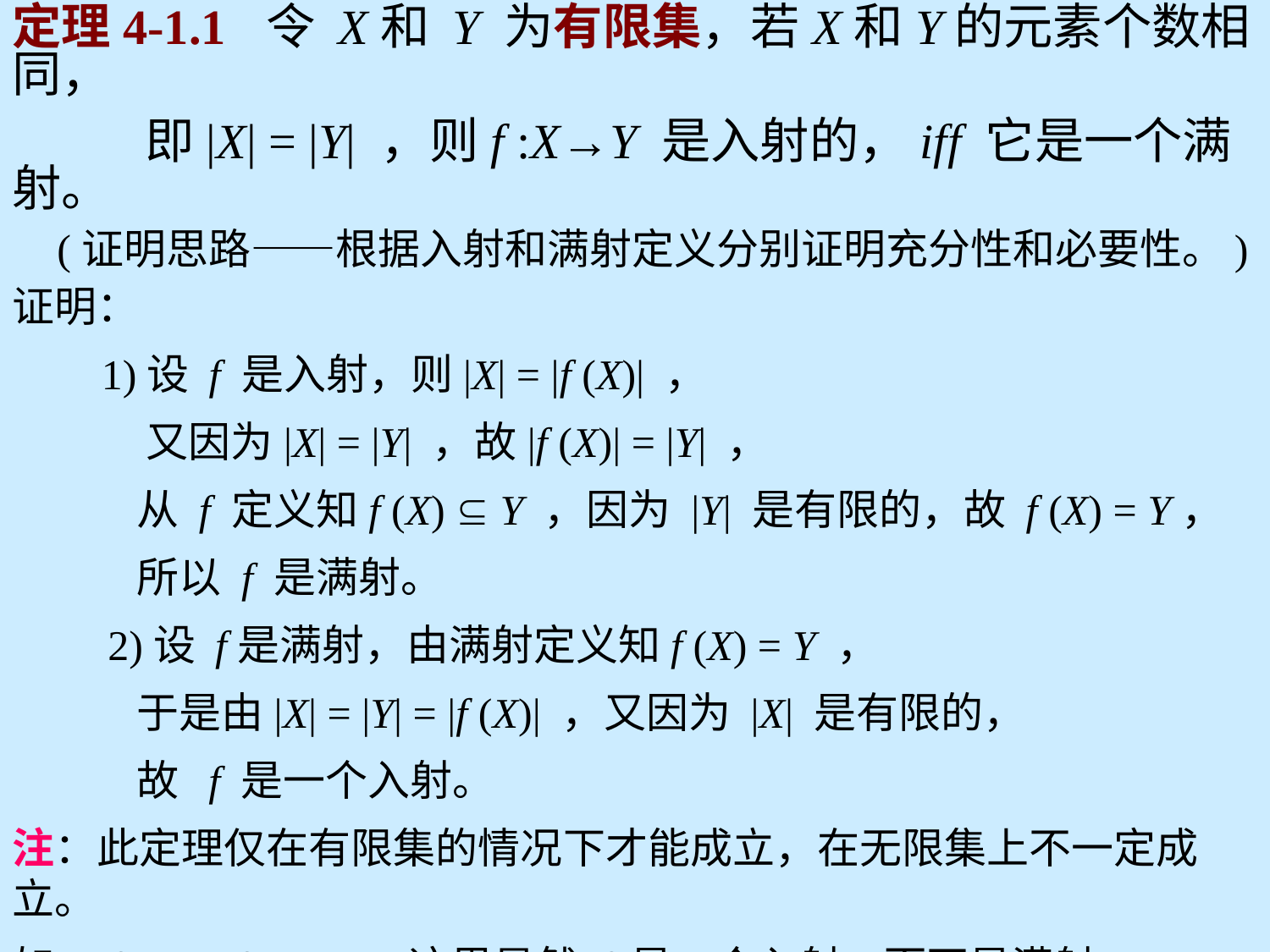

定理4-1.1	令 X和 Y 为有限集，若X和Y的元素个数相同，
           即|X| = |Y| ，则f :X→Y 是入射的，iff 它是一个满射。
     (证明思路——根据入射和满射定义分别证明充分性和必要性。)
证明：
          1)设 f 是入射，则|X| = |f (X)| ，
             又因为|X| = |Y| ，故|f (X)| = |Y| ，
            从 f 定义知f (X) ⊆ Y ，因为 |Y| 是有限的，故 f (X) = Y，
            所以 f 是满射。
         2)设 f是满射，由满射定义知f (X) = Y ，
            于是由|X| = |Y| = |f (X)| ，又因为 |X| 是有限的，
            故  f 是一个入射。
注：此定理仅在有限集的情况下才能成立，在无限集上不一定成立。
如：f:I→I , f (x) = 2x,这里显然 f 是一个入射，而不是满射。